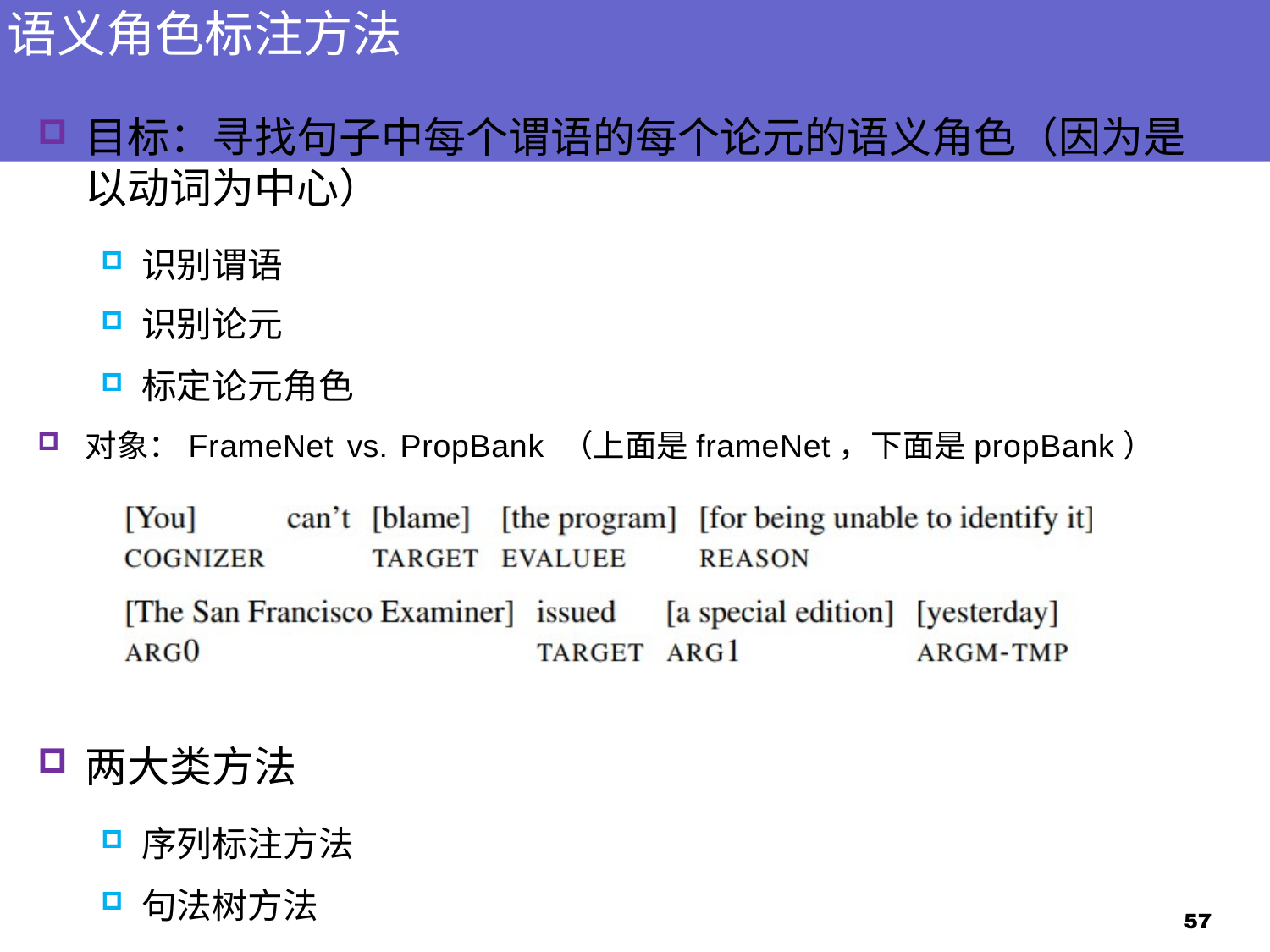

# 语义角色标注方法
目标：寻找句子中每个谓语的每个论元的语义角色（因为是 以动词为中心）
识别谓语
识别论元
标定论元角色
对象：FrameNet vs. PropBank （上面是frameNet，下面是propBank）

两大类方法
序列标注方法
句法树方法
57